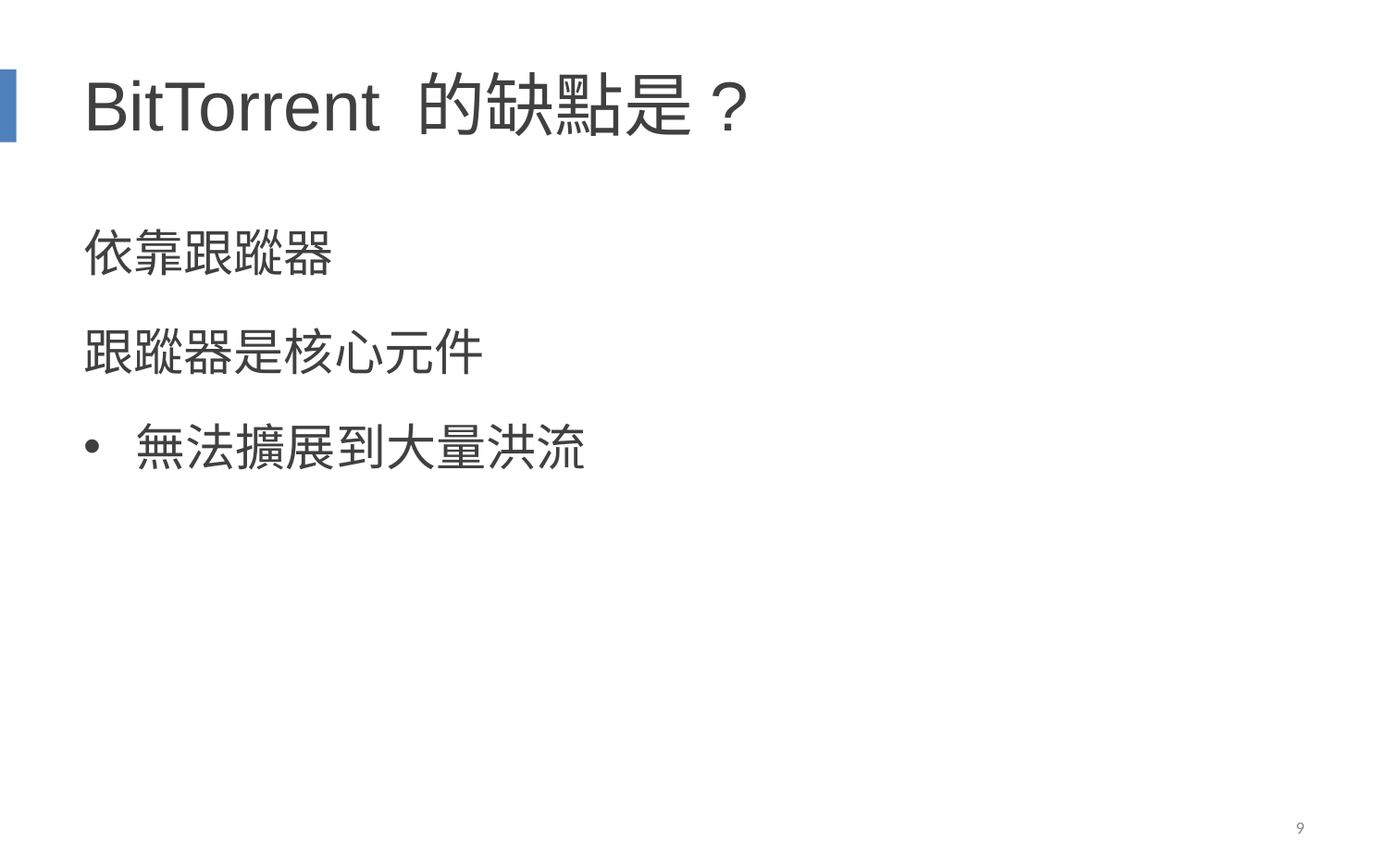

# BitTorrent 的缺點是?
依靠跟蹤器
跟蹤器是核心元件
無法擴展到大量洪流
9